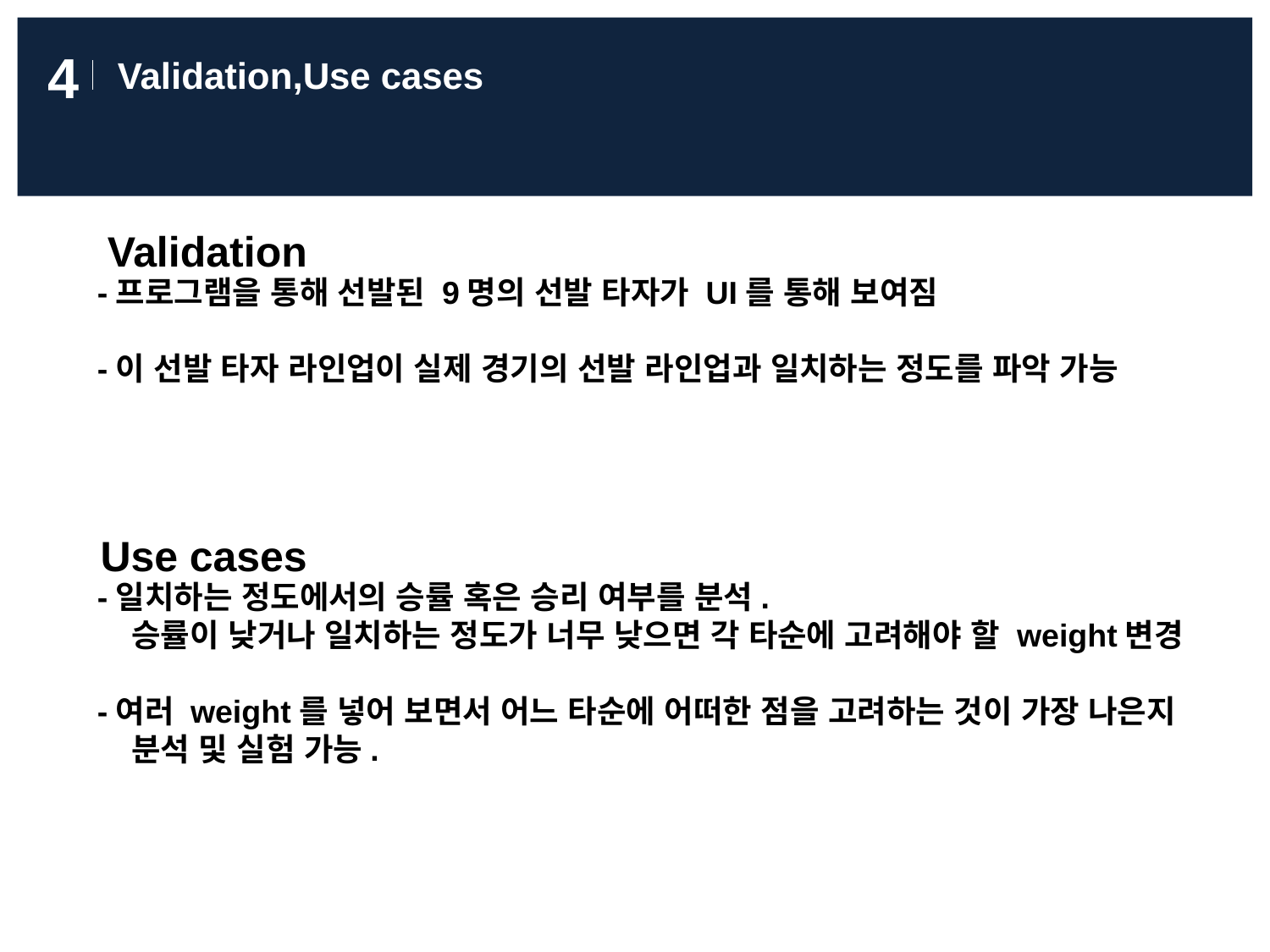

# 4

Validation,Use cases
Validation
-프로그램을 통해 선발된 9명의 선발 타자가 UI를 통해 보여짐

-이 선발 타자 라인업이 실제 경기의 선발 라인업과 일치하는 정도를 파악 가능

-일치하는 정도에서의 승률 혹은 승리 여부를 분석.
   승률이 낮거나 일치하는 정도가 너무 낮으면 각 타순에 고려해야 할 weight변경

-여러 weight를 넣어 보면서 어느 타순에 어떠한 점을 고려하는 것이 가장 나은지
   분석 및 실험 가능.
Use cases